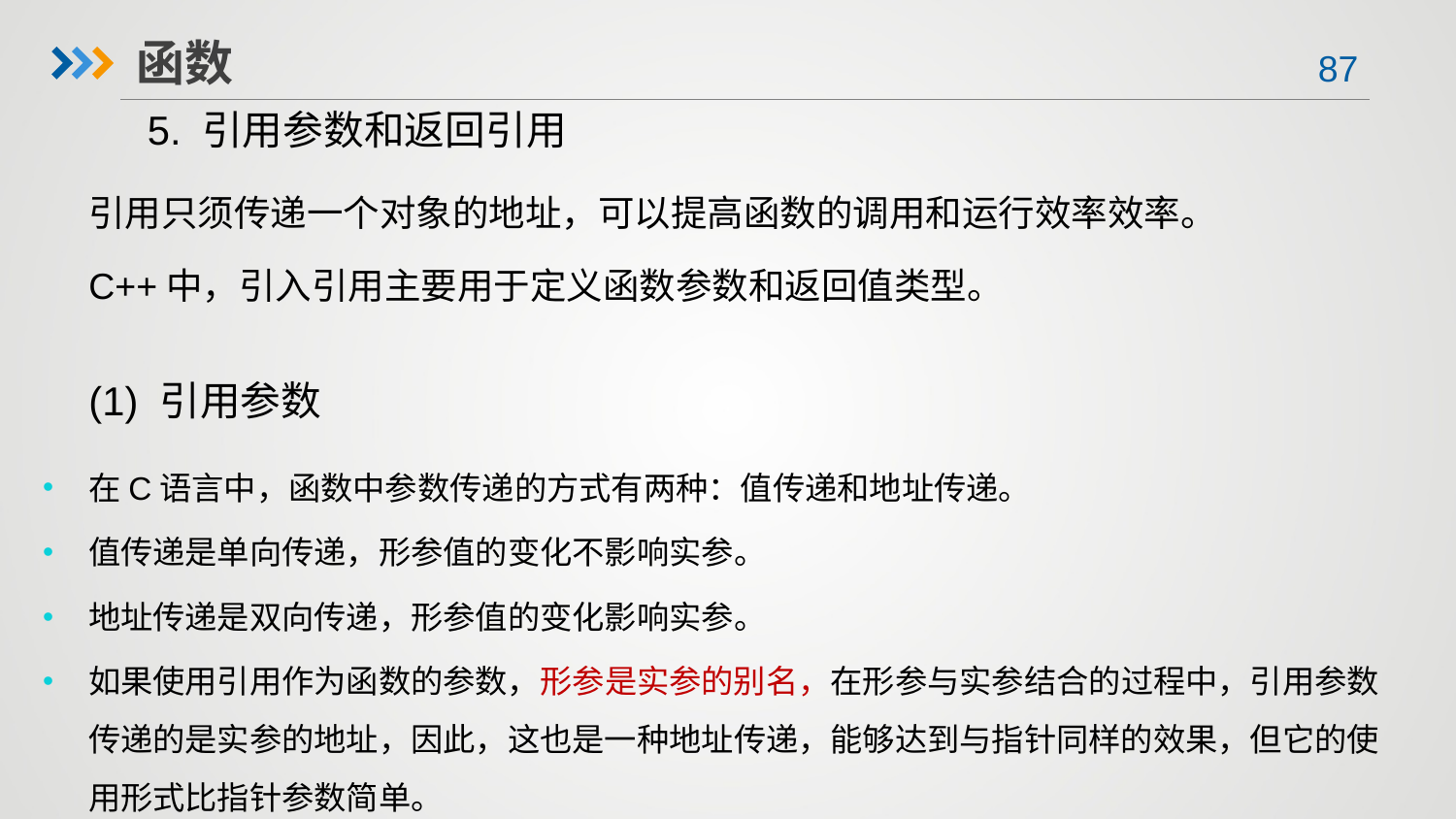

函数
5. 引用参数和返回引用
引用只须传递一个对象的地址，可以提高函数的调用和运行效率效率。
C++中，引入引用主要用于定义函数参数和返回值类型。
(1) 引用参数
在C语言中，函数中参数传递的方式有两种：值传递和地址传递。
值传递是单向传递，形参值的变化不影响实参。
地址传递是双向传递，形参值的变化影响实参。
如果使用引用作为函数的参数，形参是实参的别名，在形参与实参结合的过程中，引用参数传递的是实参的地址，因此，这也是一种地址传递，能够达到与指针同样的效果，但它的使用形式比指针参数简单。